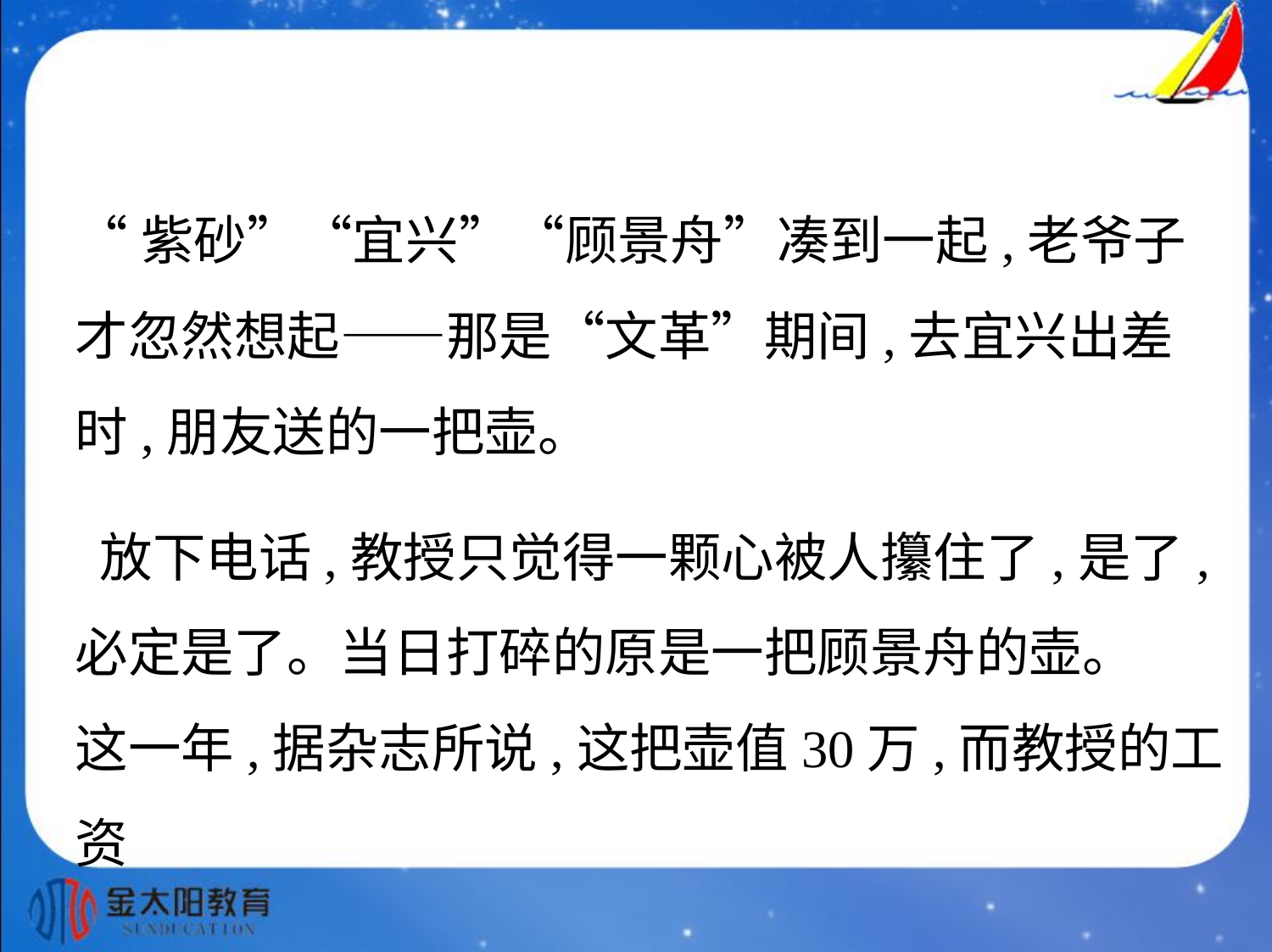

“紫砂”“宜兴”“顾景舟”凑到一起,老爷子
才忽然想起——那是“文革”期间,去宜兴出差
时,朋友送的一把壶。
 放下电话,教授只觉得一颗心被人攥住了,是了,
必定是了。当日打碎的原是一把顾景舟的壶。
这一年,据杂志所说,这把壶值30万,而教授的工资